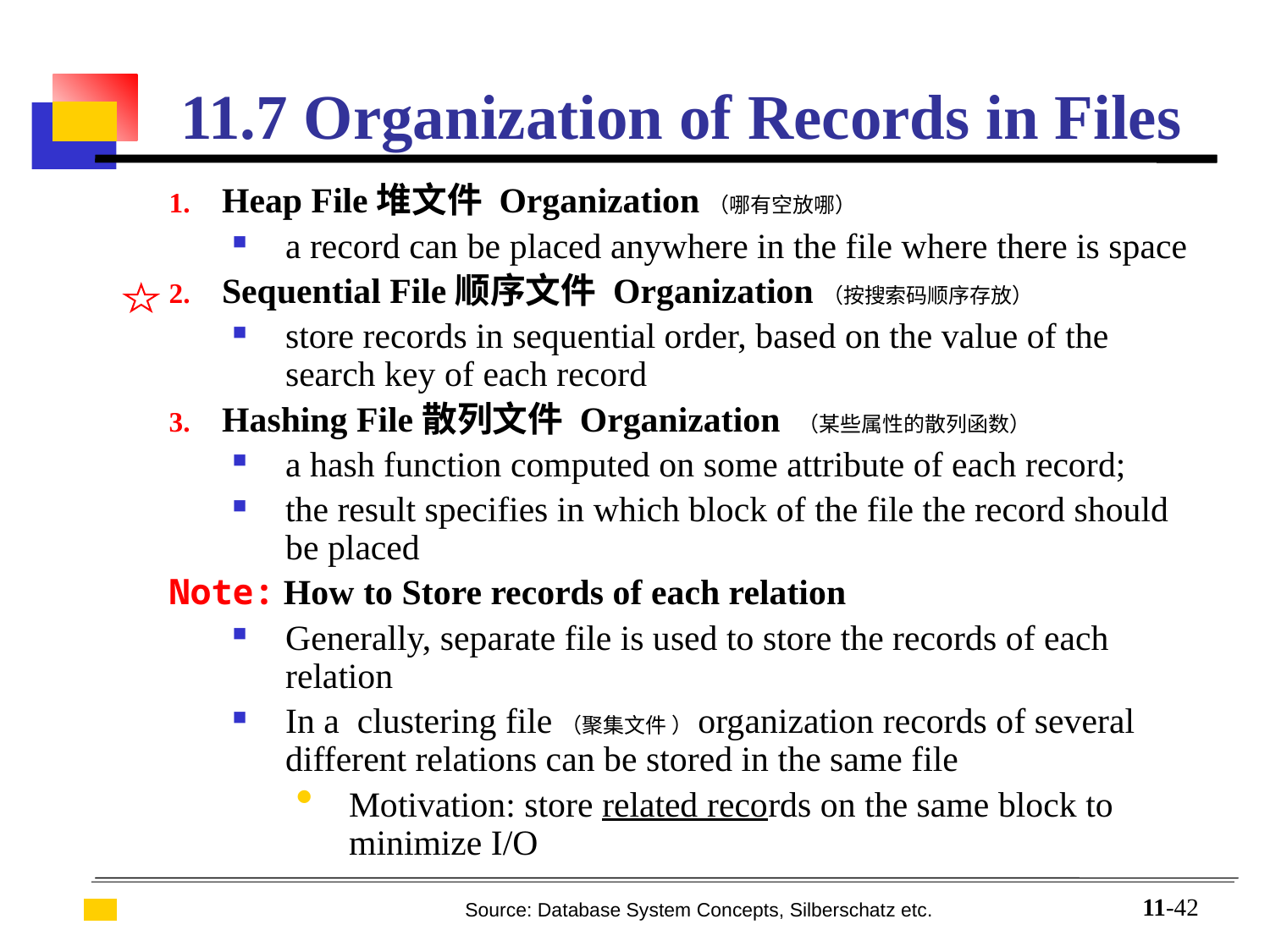

# 11.7 Organization of Records in Files
Heap File堆文件 Organization（哪有空放哪）
a record can be placed anywhere in the file where there is space
Sequential File顺序文件 Organization（按搜索码顺序存放）
store records in sequential order, based on the value of the search key of each record
Hashing File散列文件 Organization （某些属性的散列函数）
a hash function computed on some attribute of each record;
the result specifies in which block of the file the record should be placed
Note: How to Store records of each relation
Generally, separate file is used to store the records of each relation
In a  clustering file（聚集文件 ）organization records of several different relations can be stored in the same file
Motivation: store related records on the same block to minimize I/O

11-42